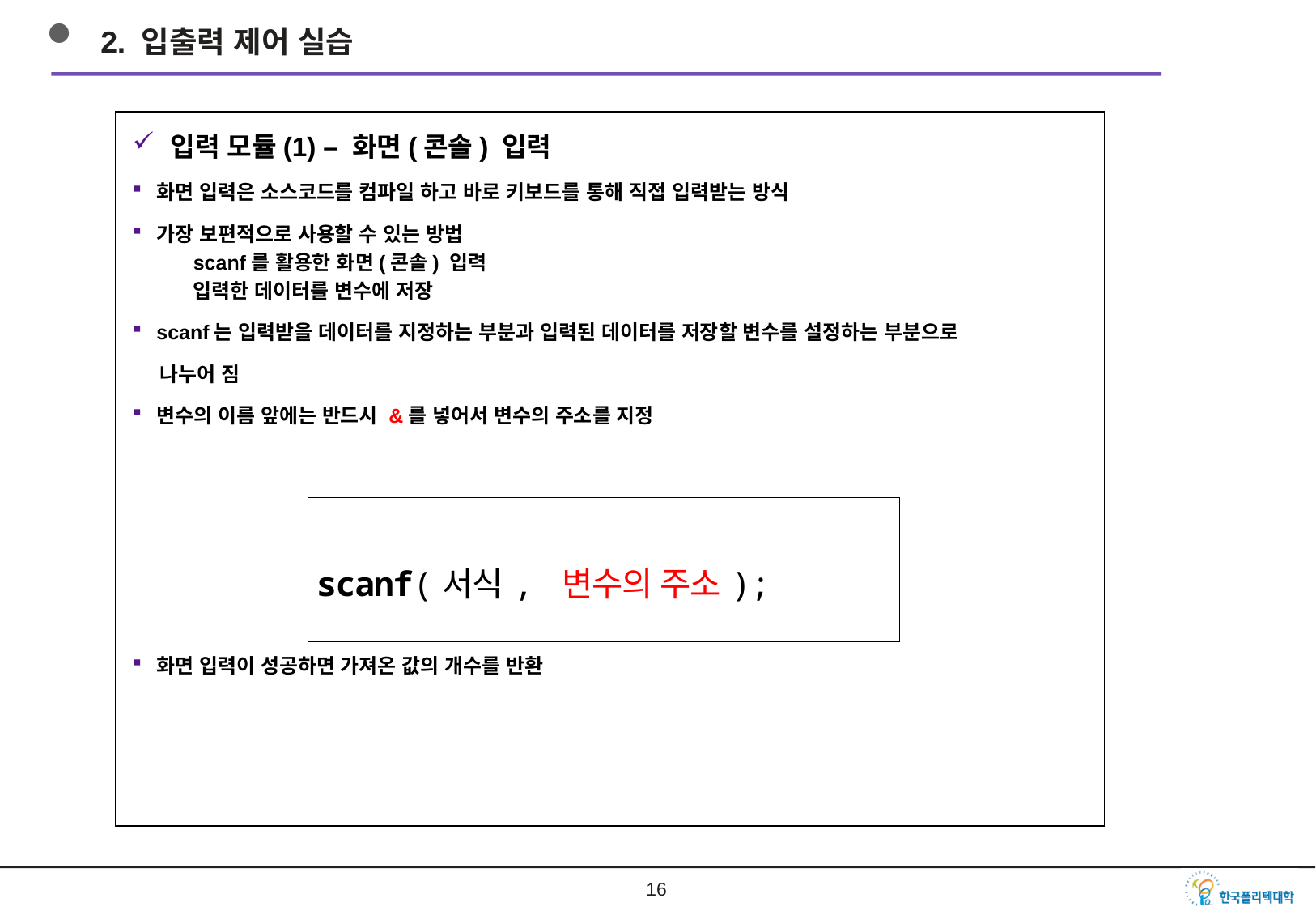

2. 입출력 제어 실습

입력 모듈(1) – 화면(콘솔) 입력
화면 입력은 소스코드를 컴파일 하고 바로 키보드를 통해 직접 입력받는 방식
가장 보편적으로 사용할 수 있는 방법
scanf를 활용한 화면(콘솔) 입력
입력한 데이터를 변수에 저장
scanf는 입력받을 데이터를 지정하는 부분과 입력된 데이터를 저장할 변수를 설정하는 부분으로
    나누어 짐
변수의 이름 앞에는 반드시 &를 넣어서 변수의 주소를 지정

화면 입력이 성공하면 가져온 값의 개수를 반환

| scanf(서식, 변수의 주소); |
| --- |
16